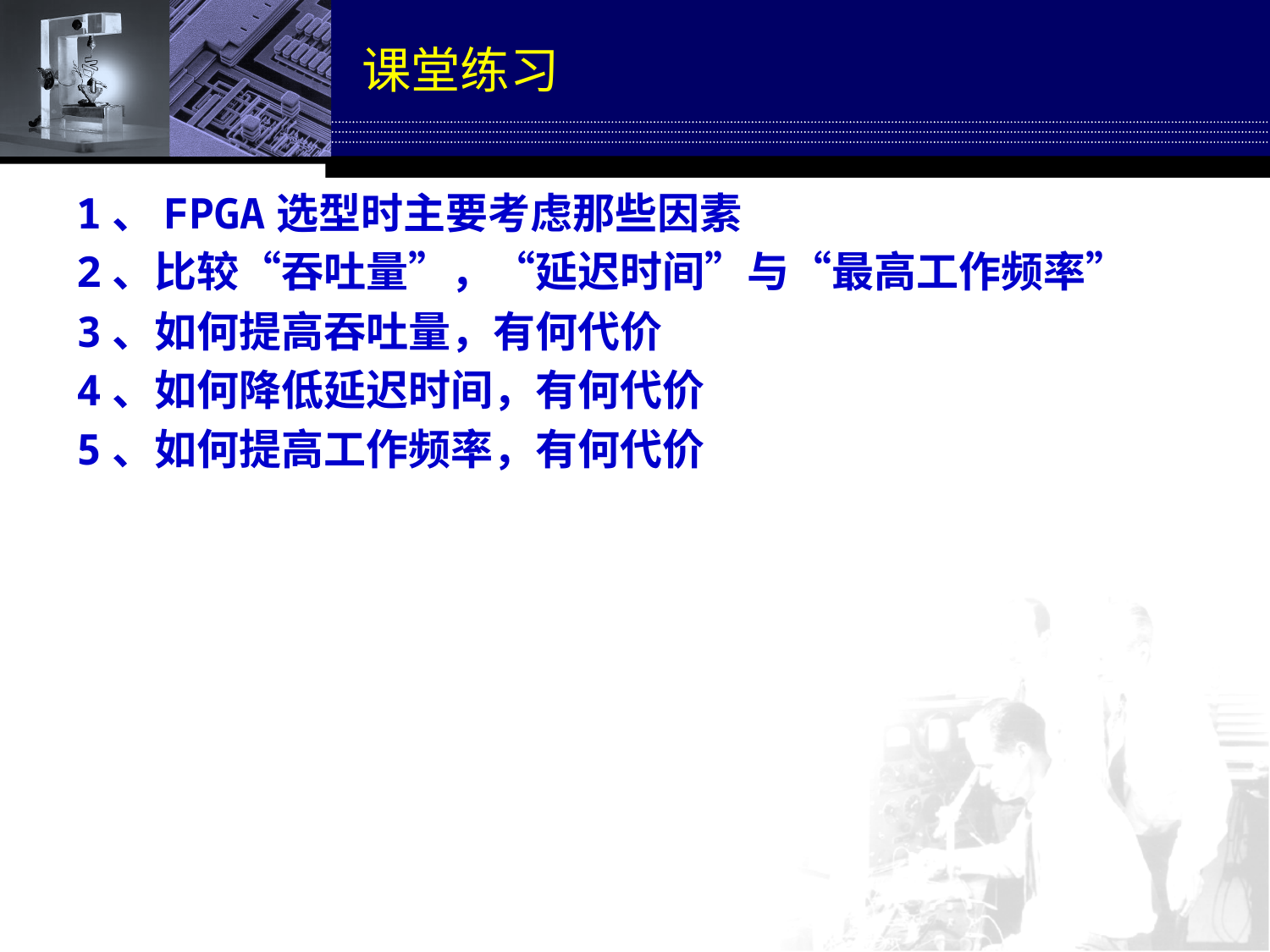

# 课堂练习
1、FPGA选型时主要考虑那些因素
2、比较“吞吐量”，“延迟时间”与“最高工作频率”
3、如何提高吞吐量，有何代价
4、如何降低延迟时间，有何代价
5、如何提高工作频率，有何代价